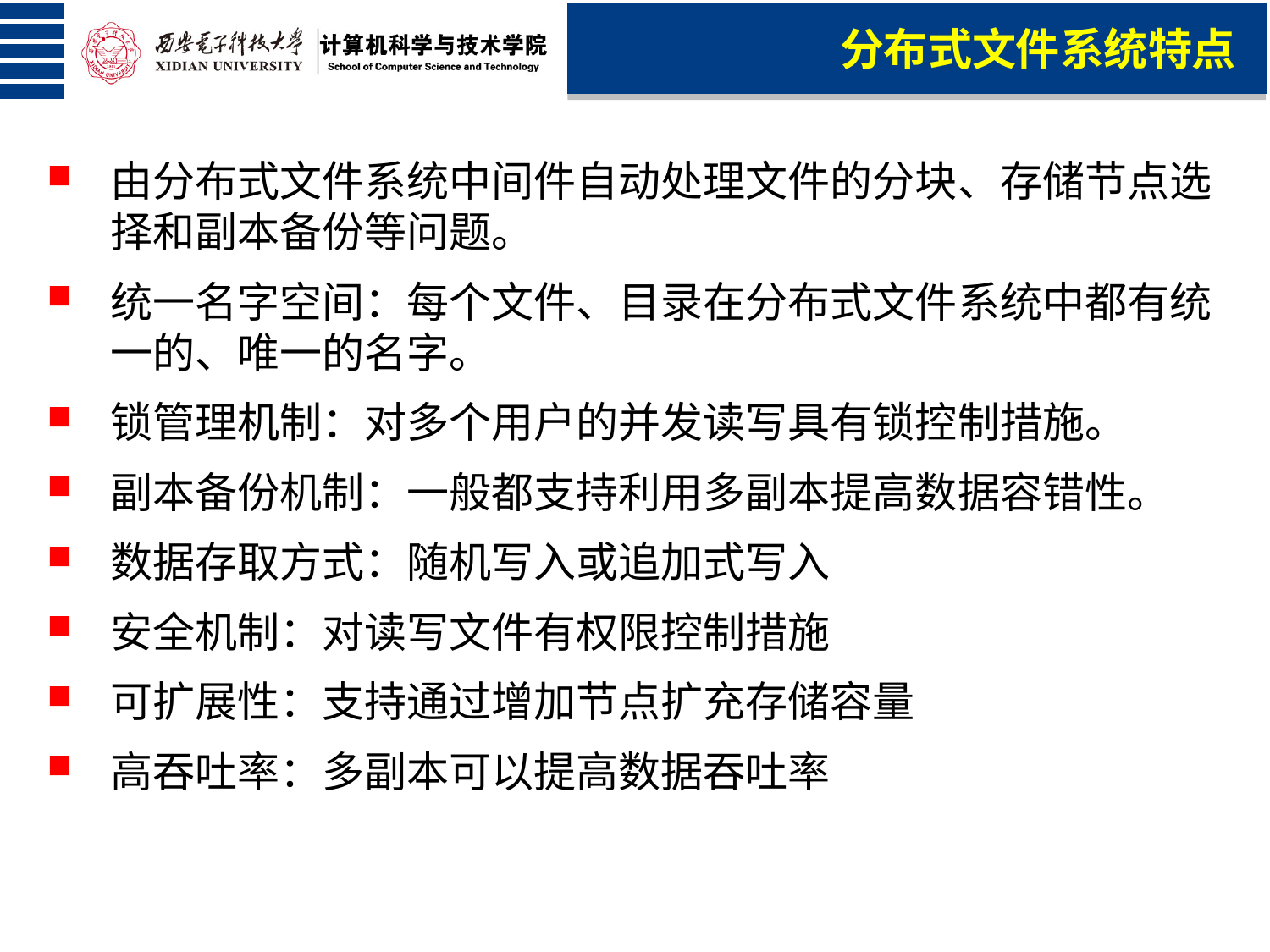

分布式文件系统特点
由分布式文件系统中间件自动处理文件的分块、存储节点选择和副本备份等问题。
统一名字空间：每个文件、目录在分布式文件系统中都有统一的、唯一的名字。
锁管理机制：对多个用户的并发读写具有锁控制措施。
副本备份机制：一般都支持利用多副本提高数据容错性。
数据存取方式：随机写入或追加式写入
安全机制：对读写文件有权限控制措施
可扩展性：支持通过增加节点扩充存储容量
高吞吐率：多副本可以提高数据吞吐率